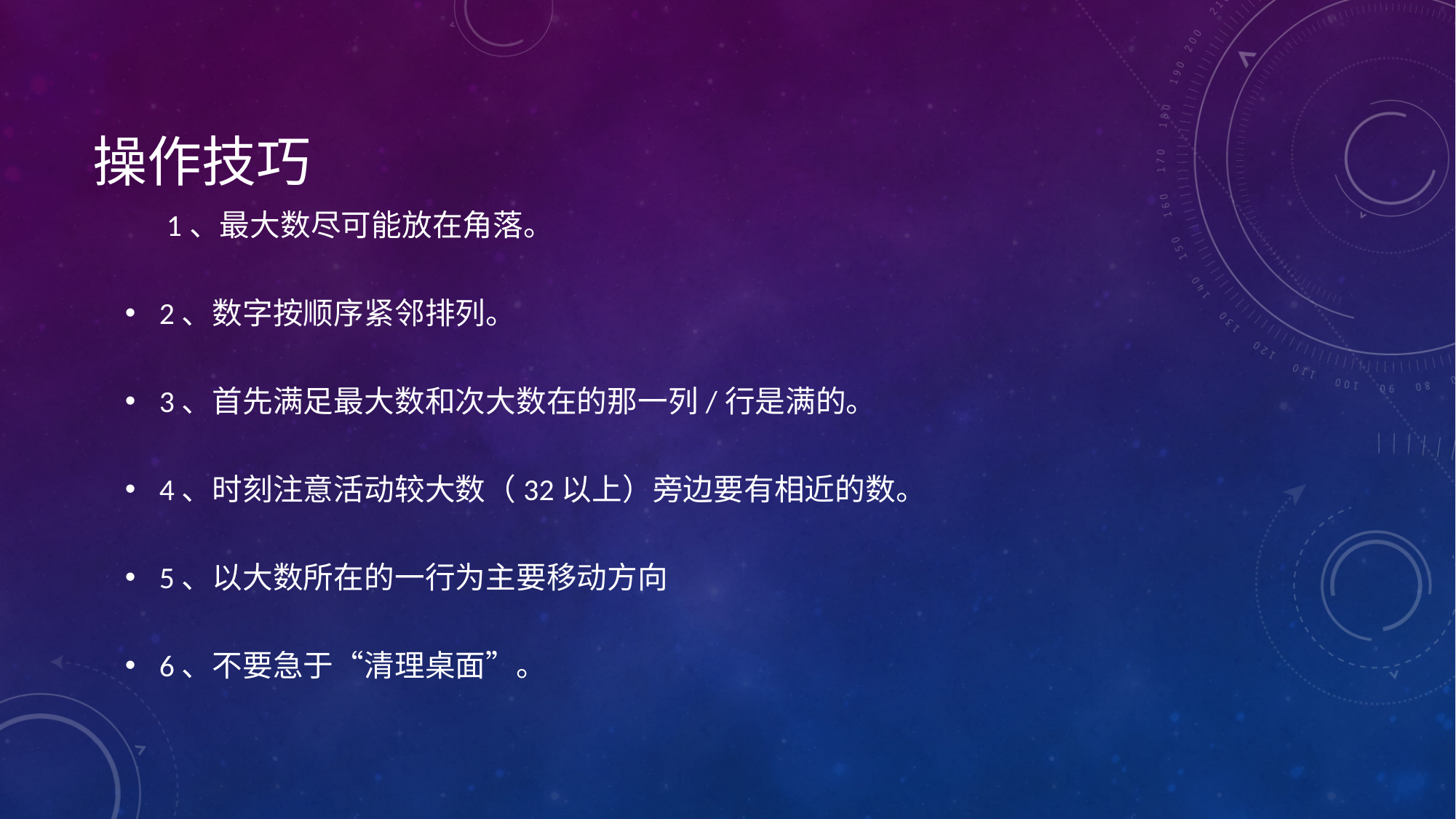

# 操作技巧
      1、最大数尽可能放在角落。
2、数字按顺序紧邻排列。
3、首先满足最大数和次大数在的那一列/行是满的。
4、时刻注意活动较大数（32以上）旁边要有相近的数。
5、以大数所在的一行为主要移动方向
6、不要急于“清理桌面”。